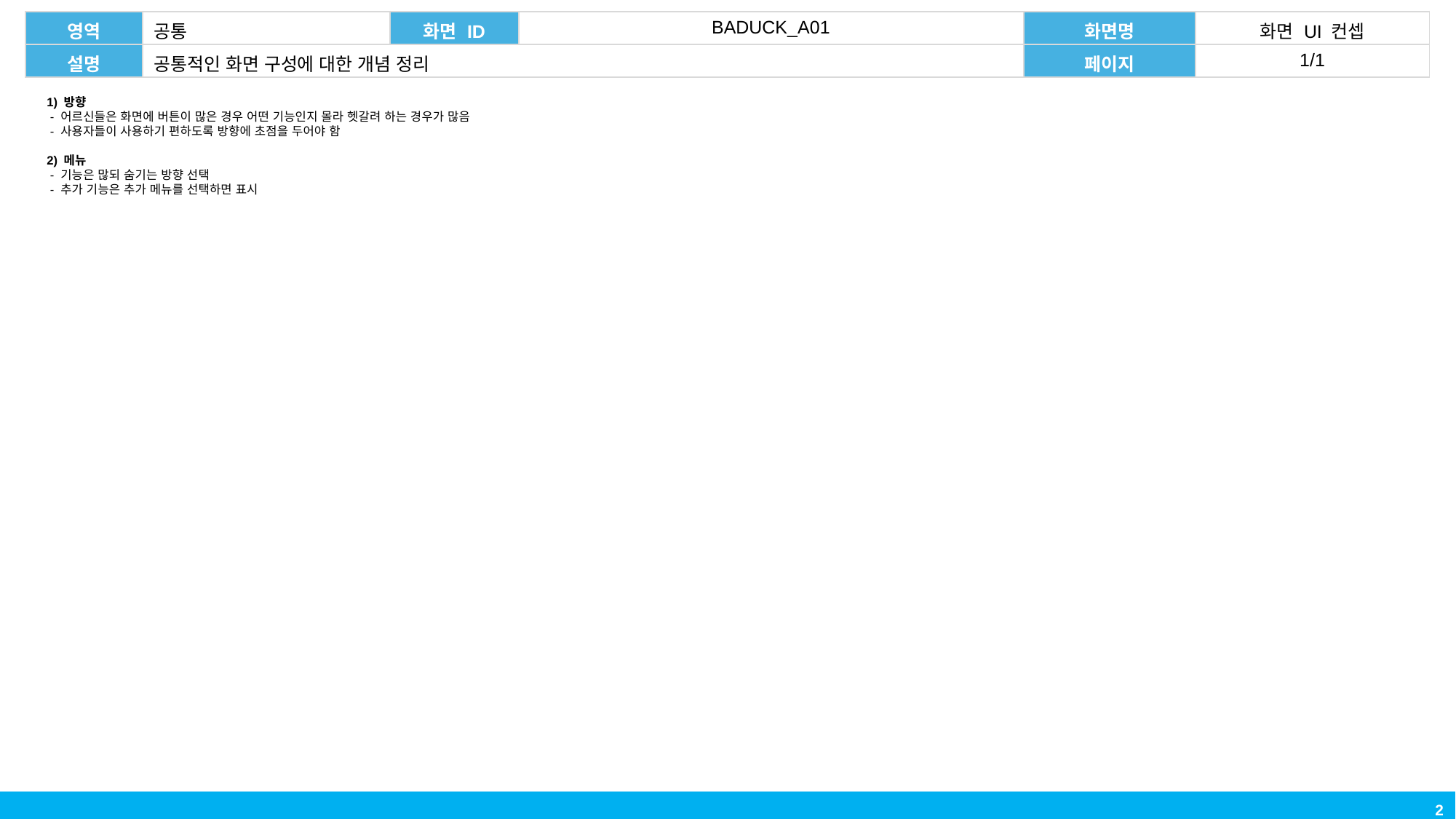

| 영역 | 공통 | 화면 ID | BADUCK\_A01 | 화면명 | 화면 UI 컨셉 |
| --- | --- | --- | --- | --- | --- |
| 설명 | 공통적인 화면 구성에 대한 개념 정리 |  |  | 페이지 | 1/1 |
1) 방향
 - 어르신들은 화면에 버튼이 많은 경우 어떤 기능인지 몰라 헷갈려 하는 경우가 많음
 - 사용자들이 사용하기 편하도록 방향에 초점을 두어야 함

2) 메뉴
 - 기능은 많되 숨기는 방향 선택
 - 추가 기능은 추가 메뉴를 선택하면 표시
2